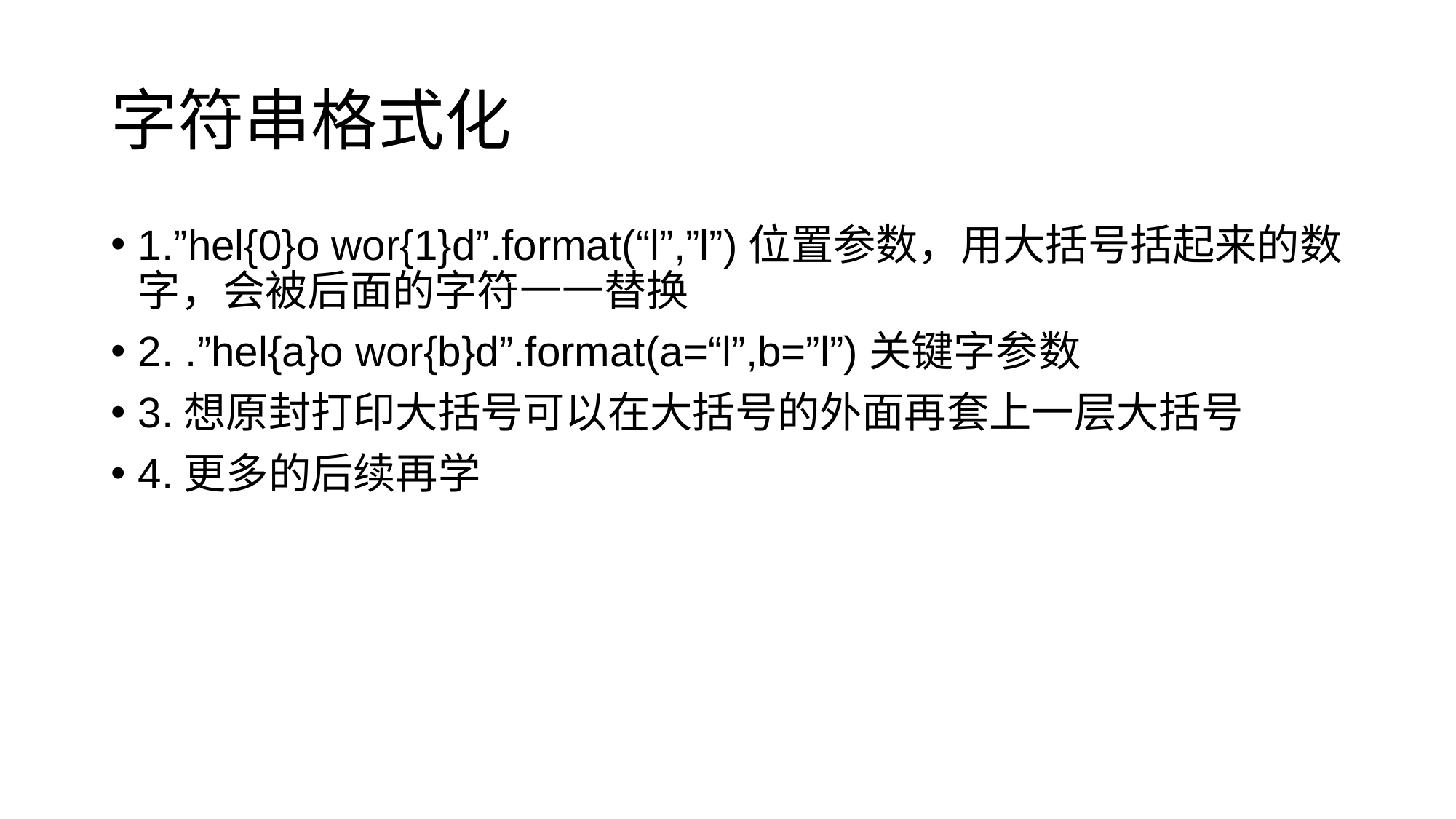

# 字符串格式化
1.”hel{0}o wor{1}d”.format(“l”,”l”)位置参数，用大括号括起来的数字，会被后面的字符一一替换
2. .”hel{a}o wor{b}d”.format(a=“l”,b=”l”)关键字参数
3.想原封打印大括号可以在大括号的外面再套上一层大括号
4.更多的后续再学